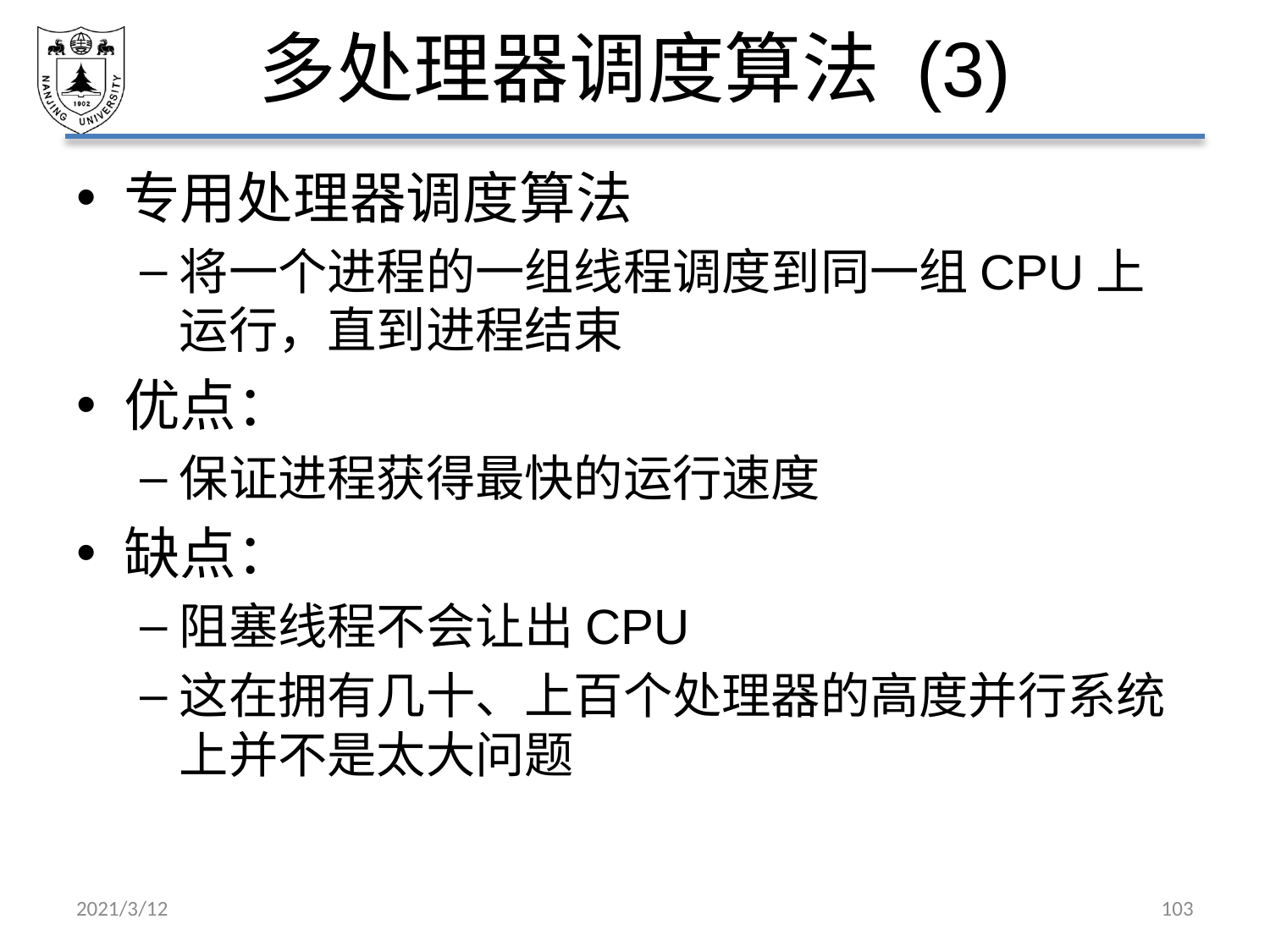

# 多处理器调度算法 (3)
专用处理器调度算法
将一个进程的一组线程调度到同一组CPU上运行，直到进程结束
优点：
保证进程获得最快的运行速度
缺点：
阻塞线程不会让出CPU
这在拥有几十、上百个处理器的高度并行系统上并不是太大问题

2021/3/12
103